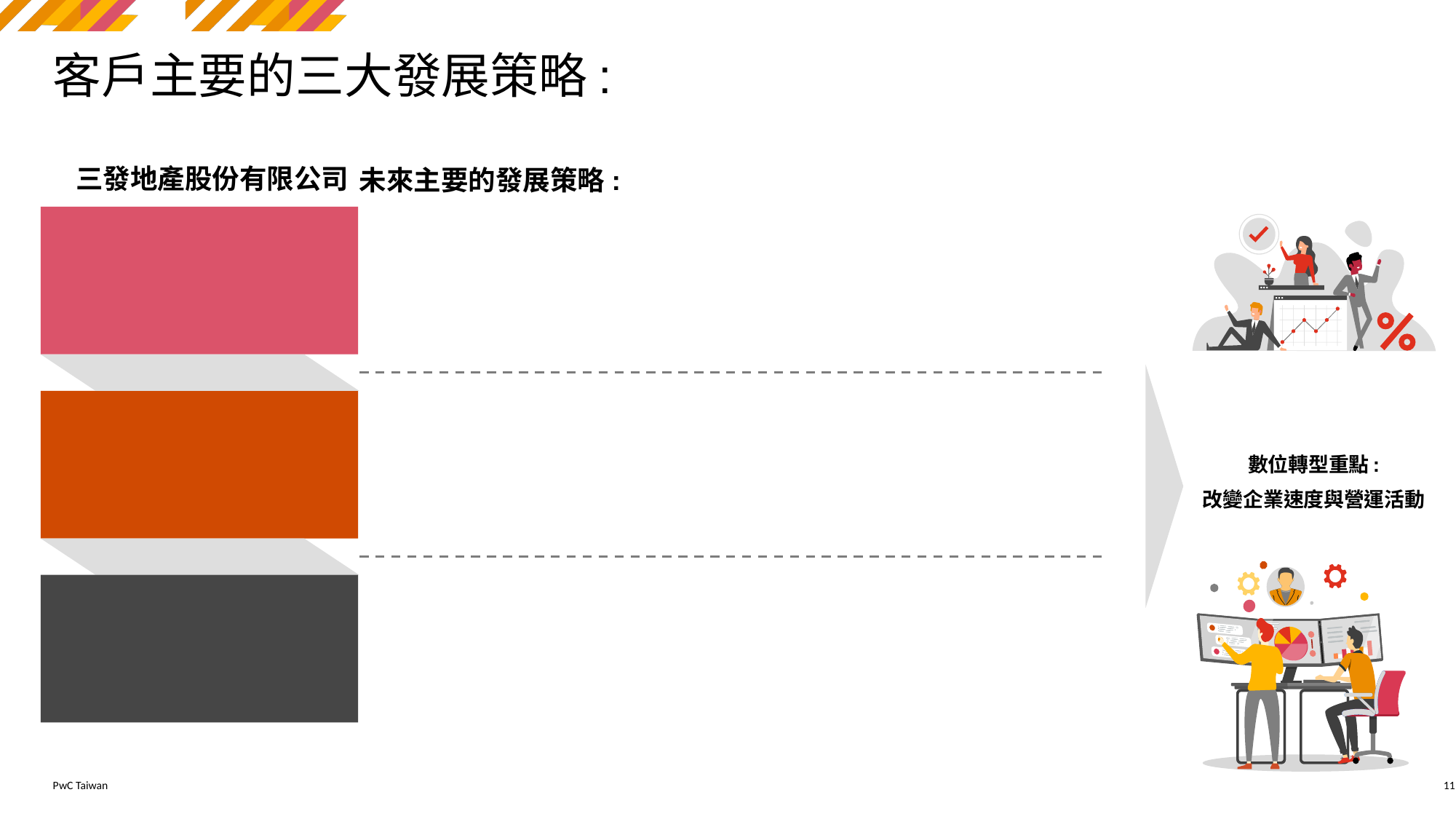

# 客戶主要的三大發展策略:
三發地產股份有限公司

數位轉型重點:
改變企業速度與營運活動

11